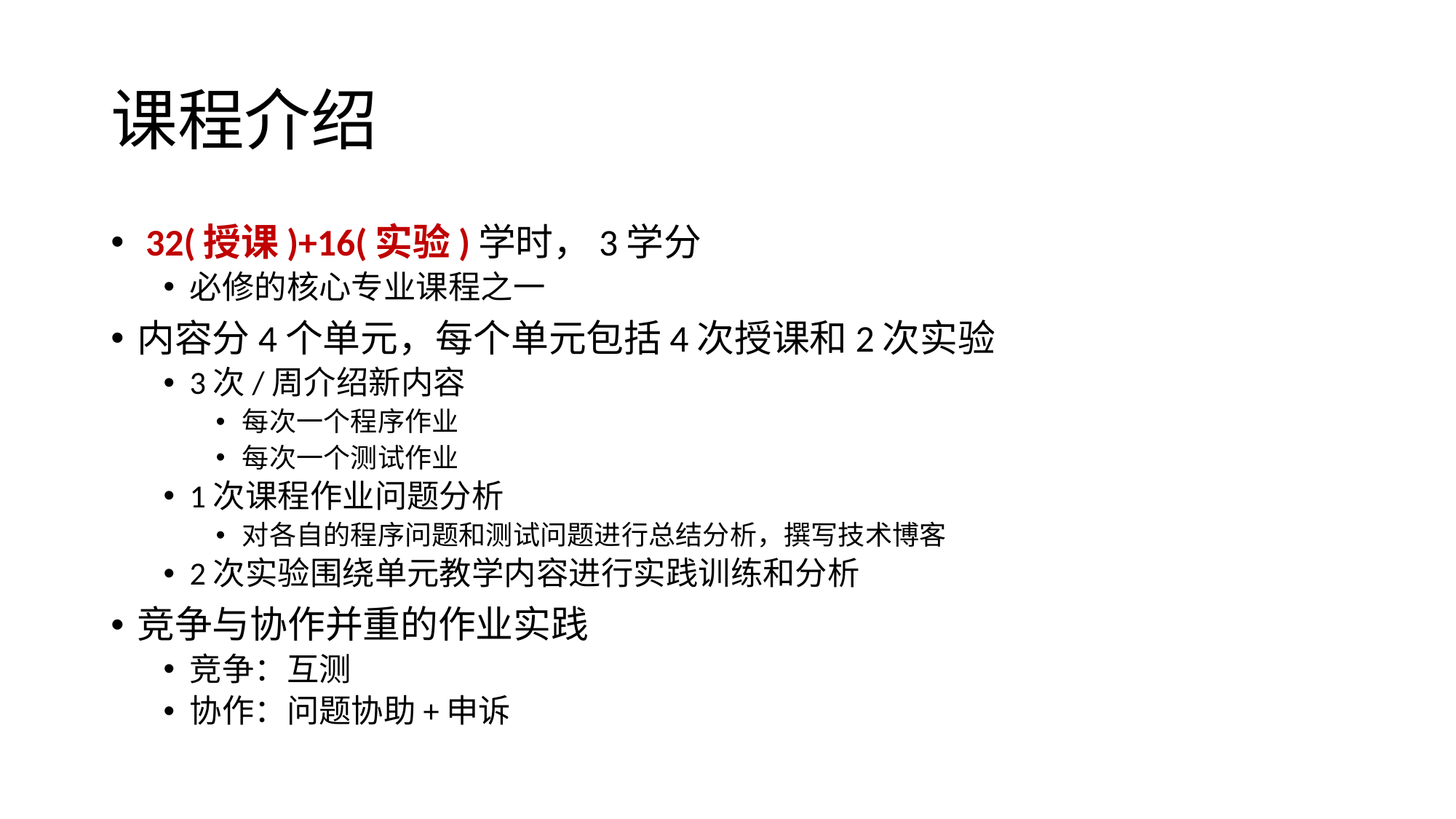

# 课程介绍
 32(授课)+16(实验)学时，3学分
必修的核心专业课程之一
内容分4个单元，每个单元包括4次授课和2次实验
3次/周介绍新内容
每次一个程序作业
每次一个测试作业
1次课程作业问题分析
对各自的程序问题和测试问题进行总结分析，撰写技术博客
2次实验围绕单元教学内容进行实践训练和分析
竞争与协作并重的作业实践
竞争：互测
协作：问题协助+申诉